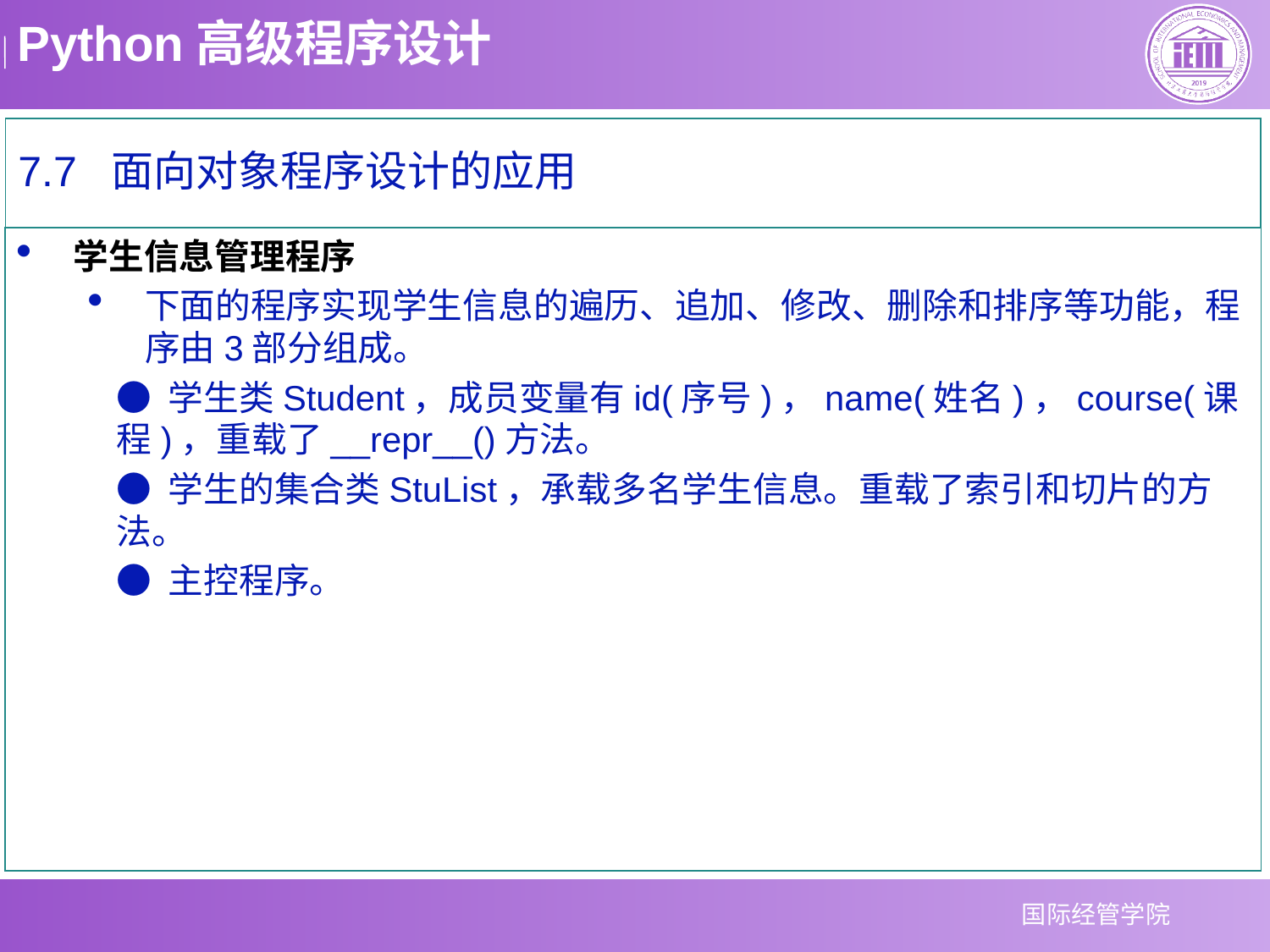

# 7.7  面向对象程序设计的应用
学生信息管理程序
下面的程序实现学生信息的遍历、追加、修改、删除和排序等功能，程序由3部分组成。
● 学生类Student，成员变量有id(序号)，name(姓名)，course(课程)，重载了__repr__()方法。
● 学生的集合类StuList，承载多名学生信息。重载了索引和切片的方法。
● 主控程序。